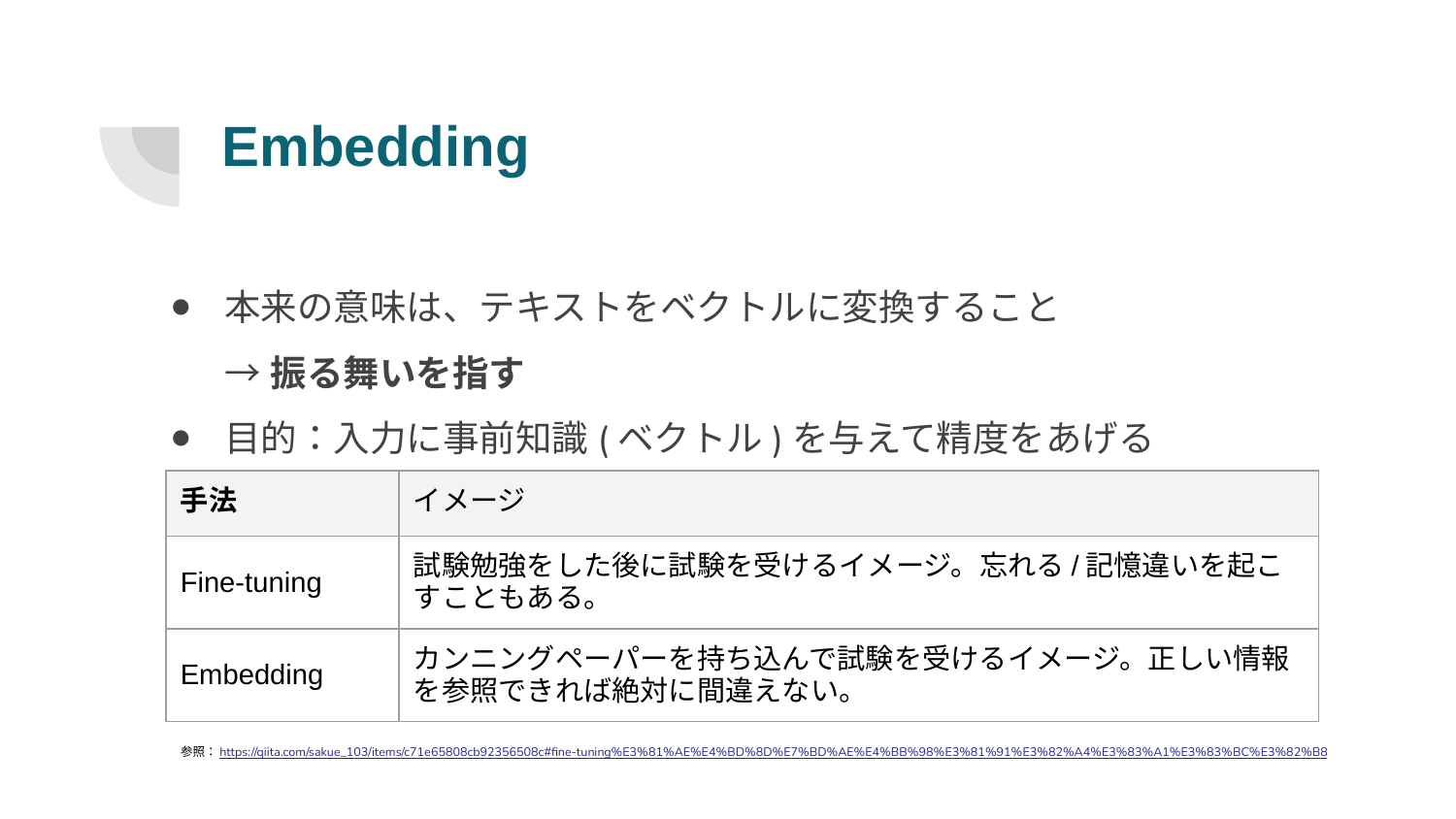

# Embedding
本来の意味は、テキストをベクトルに変換すること
→ 振る舞いを指す
目的：入力に事前知識(ベクトル)を与えて精度をあげる

| 手法 | イメージ |
| --- | --- |
| Fine-tuning | 試験勉強をした後に試験を受けるイメージ。忘れる/記憶違いを起こすこともある。 |
| Embedding | カンニングペーパーを持ち込んで試験を受けるイメージ。正しい情報を参照できれば絶対に間違えない。 |
参照：https://qiita.com/sakue_103/items/c71e65808cb92356508c#fine-tuning%E3%81%AE%E4%BD%8D%E7%BD%AE%E4%BB%98%E3%81%91%E3%82%A4%E3%83%A1%E3%83%BC%E3%82%B8